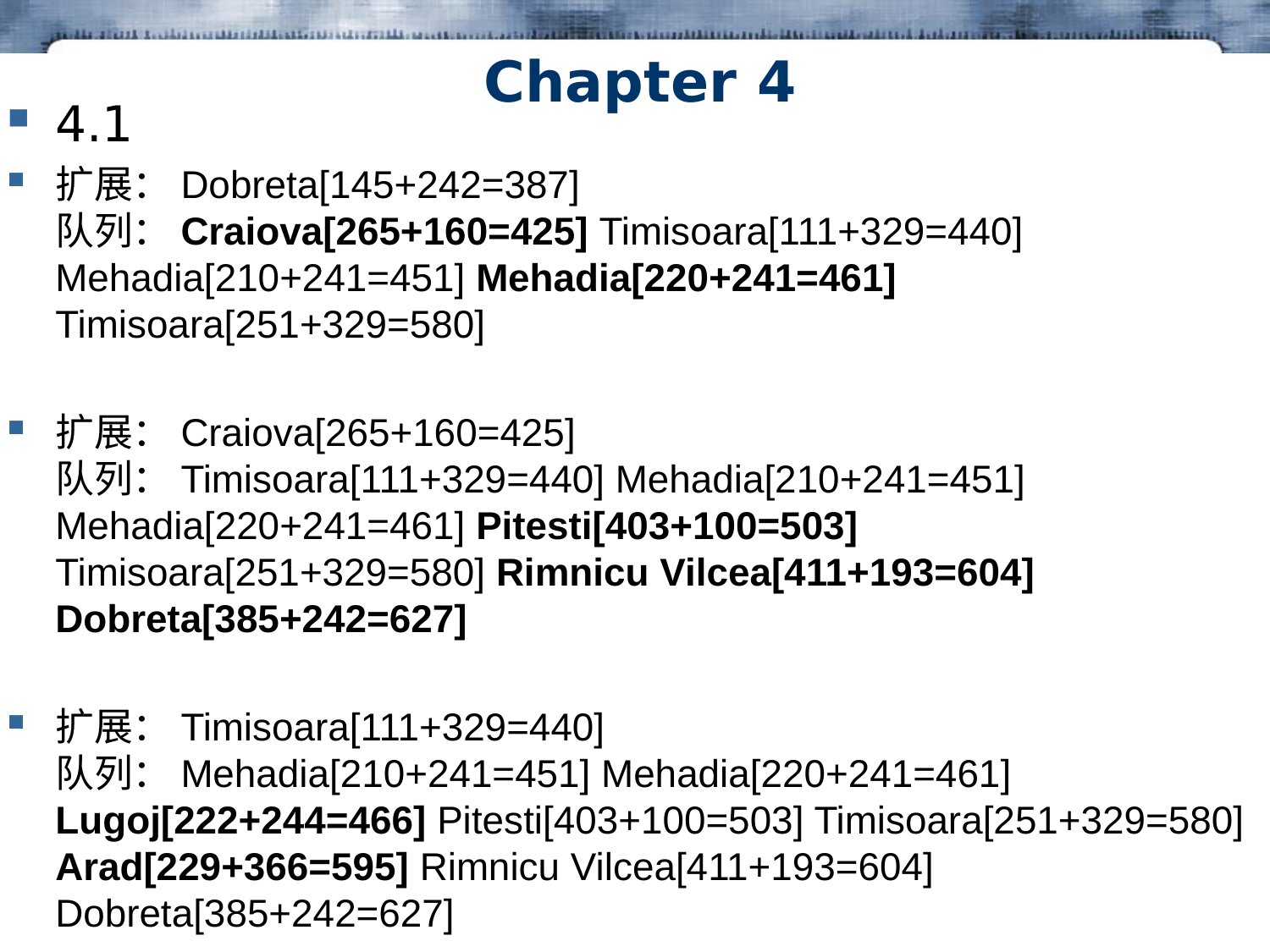

# Chapter 4
4.1
扩展：Dobreta[145+242=387]
队列：Craiova[265+160=425] Timisoara[111+329=440] Mehadia[210+241=451] Mehadia[220+241=461] Timisoara[251+329=580]

扩展：Craiova[265+160=425]
队列：Timisoara[111+329=440] Mehadia[210+241=451] Mehadia[220+241=461] Pitesti[403+100=503] Timisoara[251+329=580] Rimnicu Vilcea[411+193=604]
Dobreta[385+242=627]

扩展：Timisoara[111+329=440]
队列：Mehadia[210+241=451] Mehadia[220+241=461] Lugoj[222+244=466] Pitesti[403+100=503] Timisoara[251+329=580] Arad[229+366=595] Rimnicu Vilcea[411+193=604] Dobreta[385+242=627]